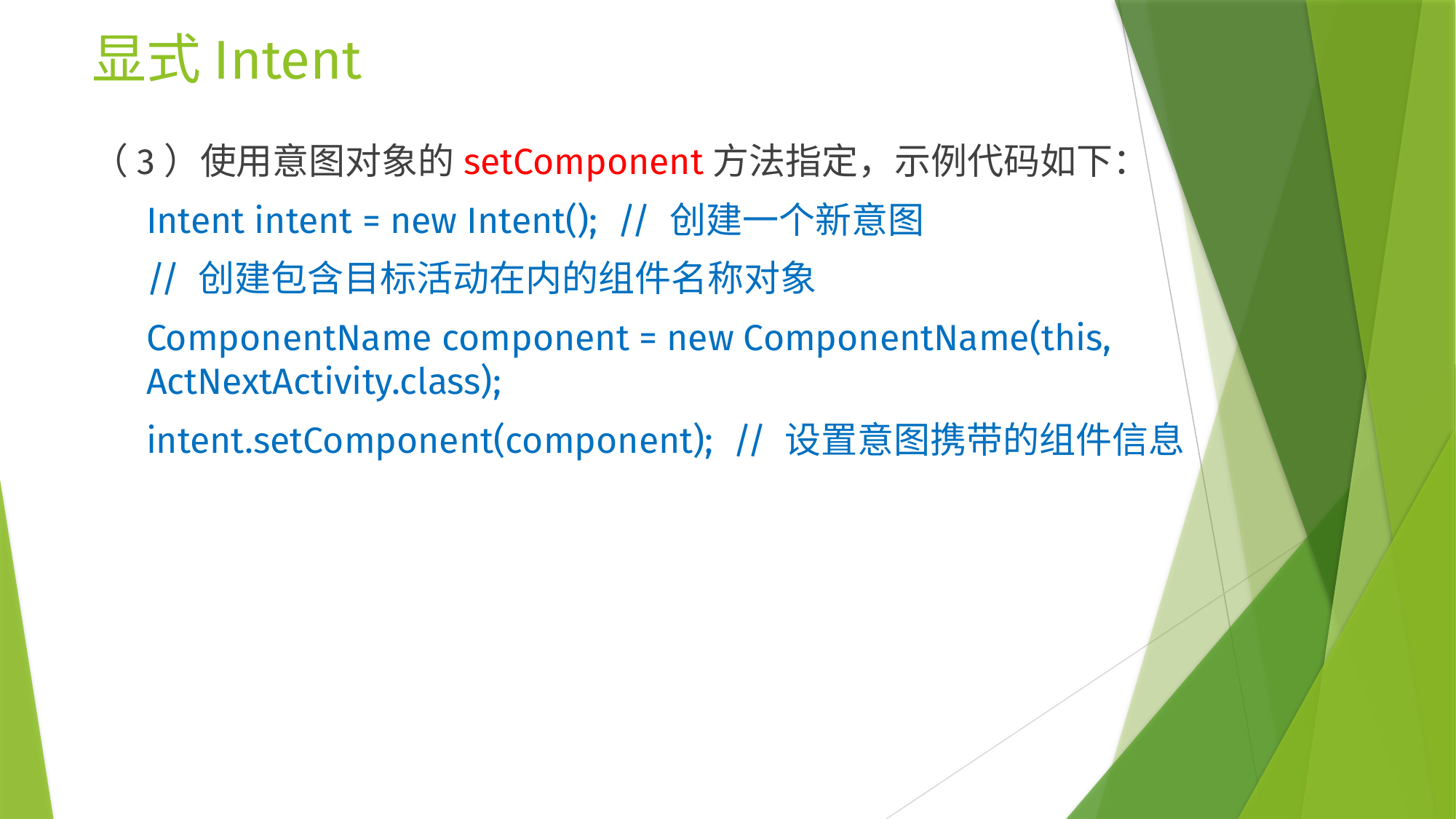

# 显式Intent
（3）使用意图对象的setComponent方法指定，示例代码如下：
Intent intent = new Intent();  // 创建一个新意图
// 创建包含目标活动在内的组件名称对象
ComponentName component = new ComponentName(this, ActNextActivity.class);
intent.setComponent(component);  // 设置意图携带的组件信息